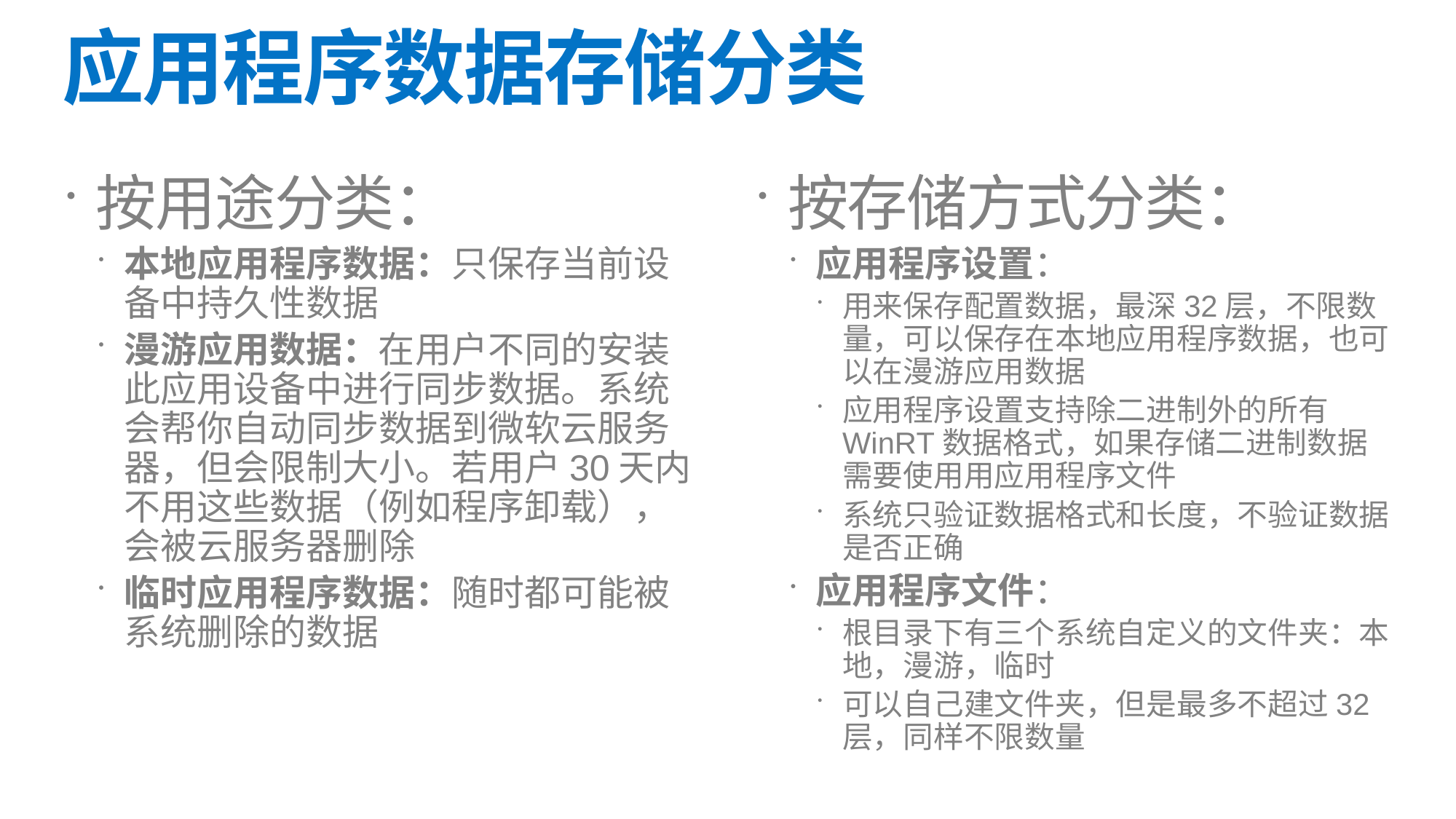

# 应用程序数据存储分类
按存储方式分类：
应用程序设置：
用来保存配置数据，最深32层，不限数量，可以保存在本地应用程序数据，也可以在漫游应用数据
应用程序设置支持除二进制外的所有WinRT数据格式，如果存储二进制数据需要使用用应用程序文件
系统只验证数据格式和长度，不验证数据是否正确
应用程序文件：
根目录下有三个系统自定义的文件夹：本地，漫游，临时
可以自己建文件夹，但是最多不超过32层，同样不限数量
按用途分类：
本地应用程序数据：只保存当前设备中持久性数据
漫游应用数据：在用户不同的安装此应用设备中进行同步数据。系统会帮你自动同步数据到微软云服务器，但会限制大小。若用户30天内不用这些数据（例如程序卸载），会被云服务器删除
临时应用程序数据：随时都可能被系统删除的数据